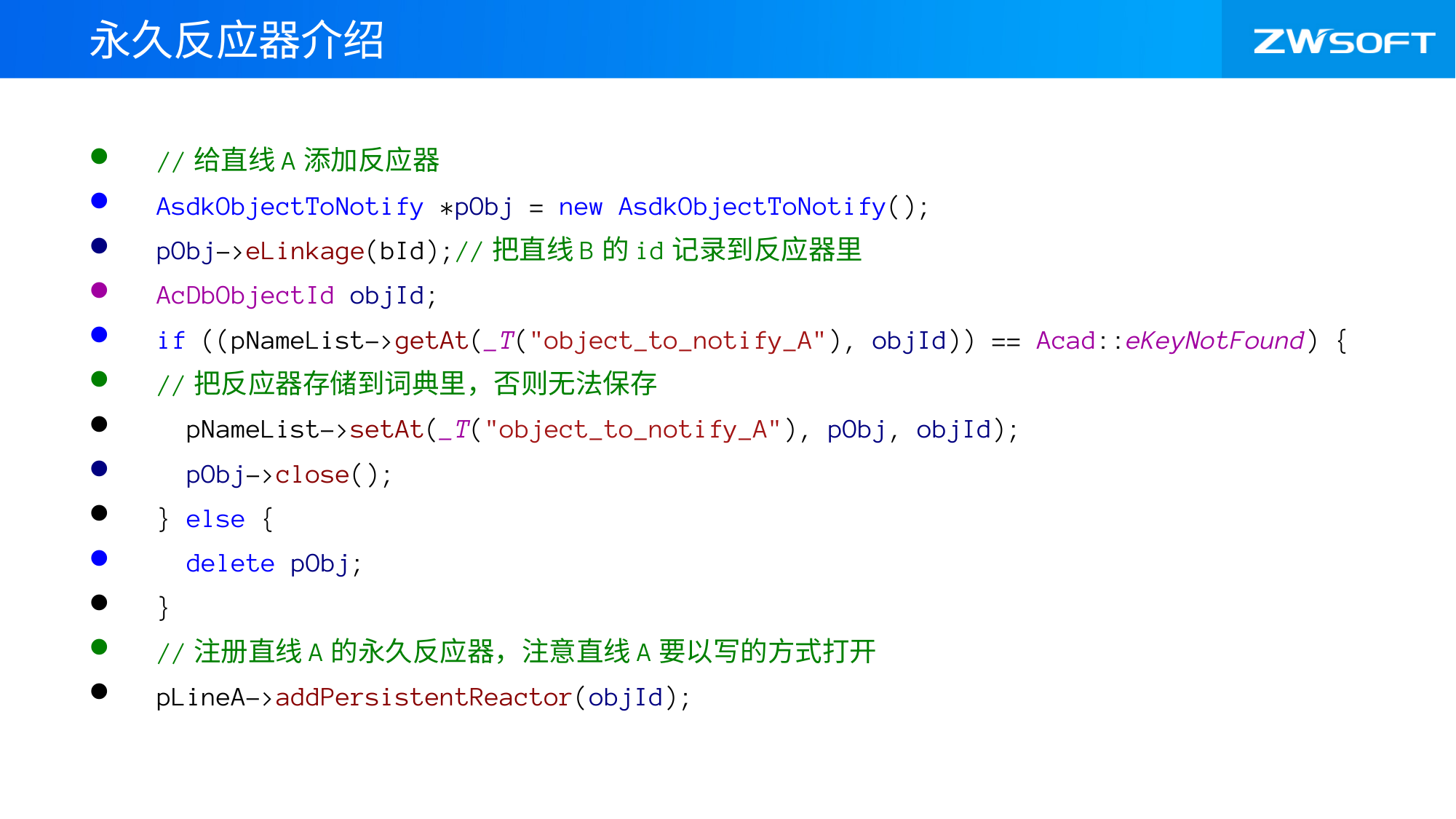

永久反应器介绍
//给直线A添加反应器
AsdkObjectToNotify *pObj = new AsdkObjectToNotify();
pObj->eLinkage(bId);//把直线B的id记录到反应器里
AcDbObjectId objId;
if ((pNameList->getAt(_T("object_to_notify_A"), objId)) == Acad::eKeyNotFound) {
//把反应器存储到词典里，否则无法保存
  pNameList->setAt(_T("object_to_notify_A"), pObj, objId);
  pObj->close();
} else {
  delete pObj;
}
//注册直线A的永久反应器，注意直线A要以写的方式打开
pLineA->addPersistentReactor(objId);